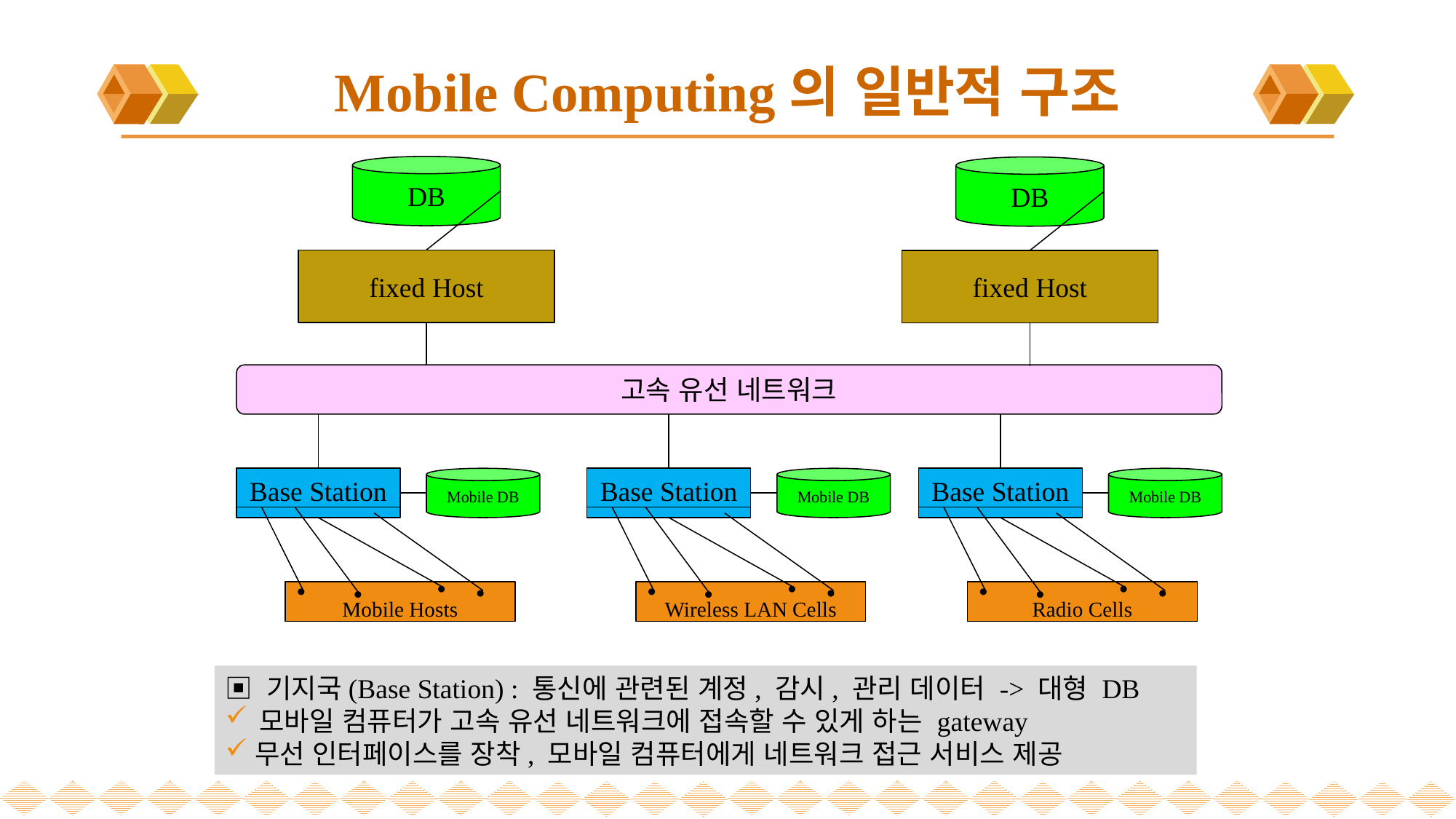

# Mobile Computing의 일반적 구조
DB
DB
fixed Host
fixed Host
고속 유선 네트워크
Base Station
Mobile DB
Mobile Hosts

Base Station
Mobile DB
Wireless LAN Cells

Base Station
Mobile DB
Radio Cells

▣ 기지국(Base Station) : 통신에 관련된 계정, 감시, 관리 데이터 -> 대형 DB
모바일 컴퓨터가 고속 유선 네트워크에 접속할 수 있게 하는 gateway
무선 인터페이스를 장착, 모바일 컴퓨터에게 네트워크 접근 서비스 제공